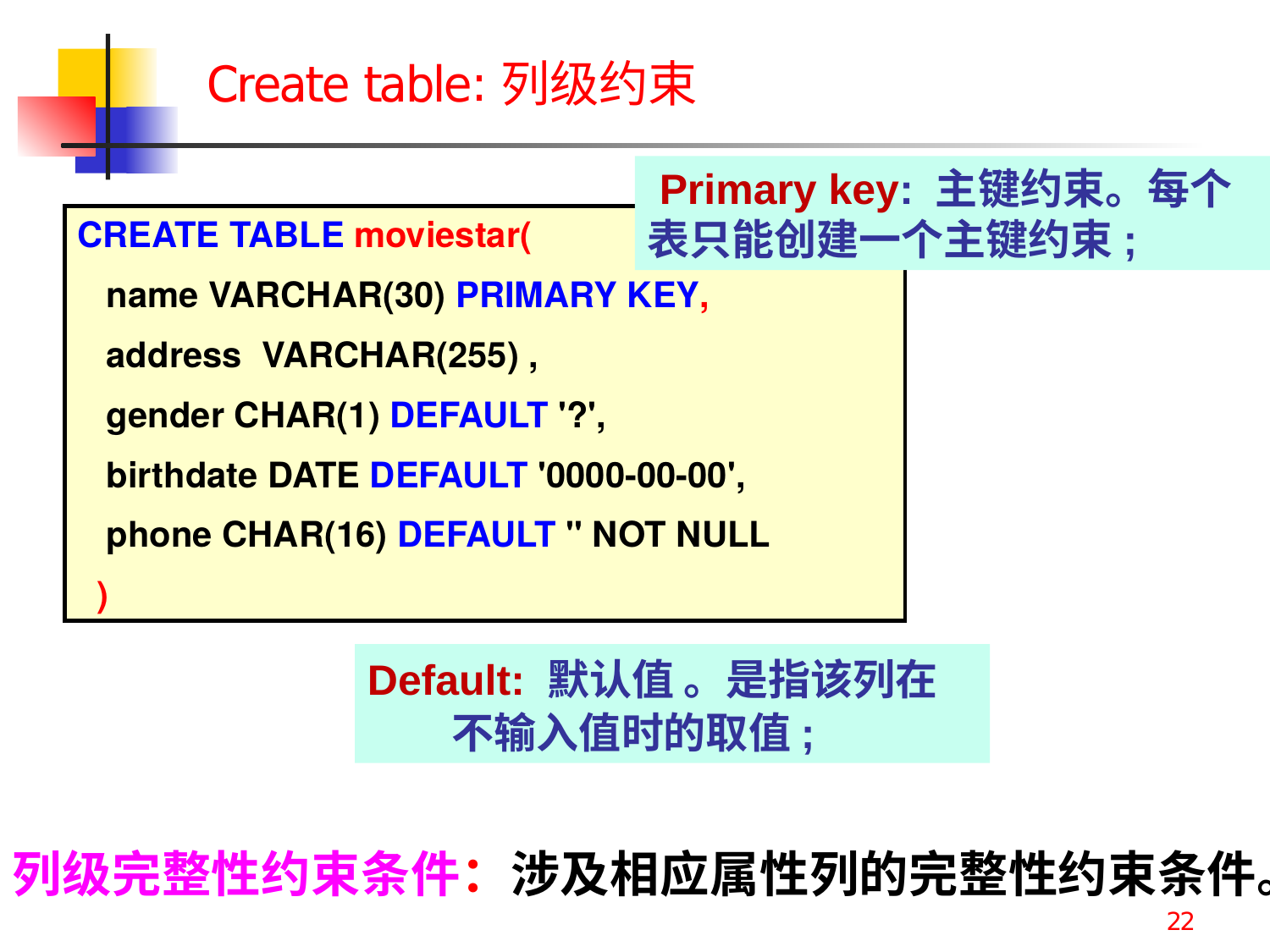

Create table:列级约束
 Primary key: 主键约束。每个表只能创建一个主键约束;
CREATE TABLE moviestar(
   name VARCHAR(30) PRIMARY KEY,
   address  VARCHAR(255) ,
   gender CHAR(1) DEFAULT '?',
   birthdate DATE DEFAULT '0000-00-00',
   phone CHAR(16) DEFAULT '' NOT NULL
  )
Default: 默认值 。是指该列在不输入值时的取值;
列级完整性约束条件：涉及相应属性列的完整性约束条件。
22